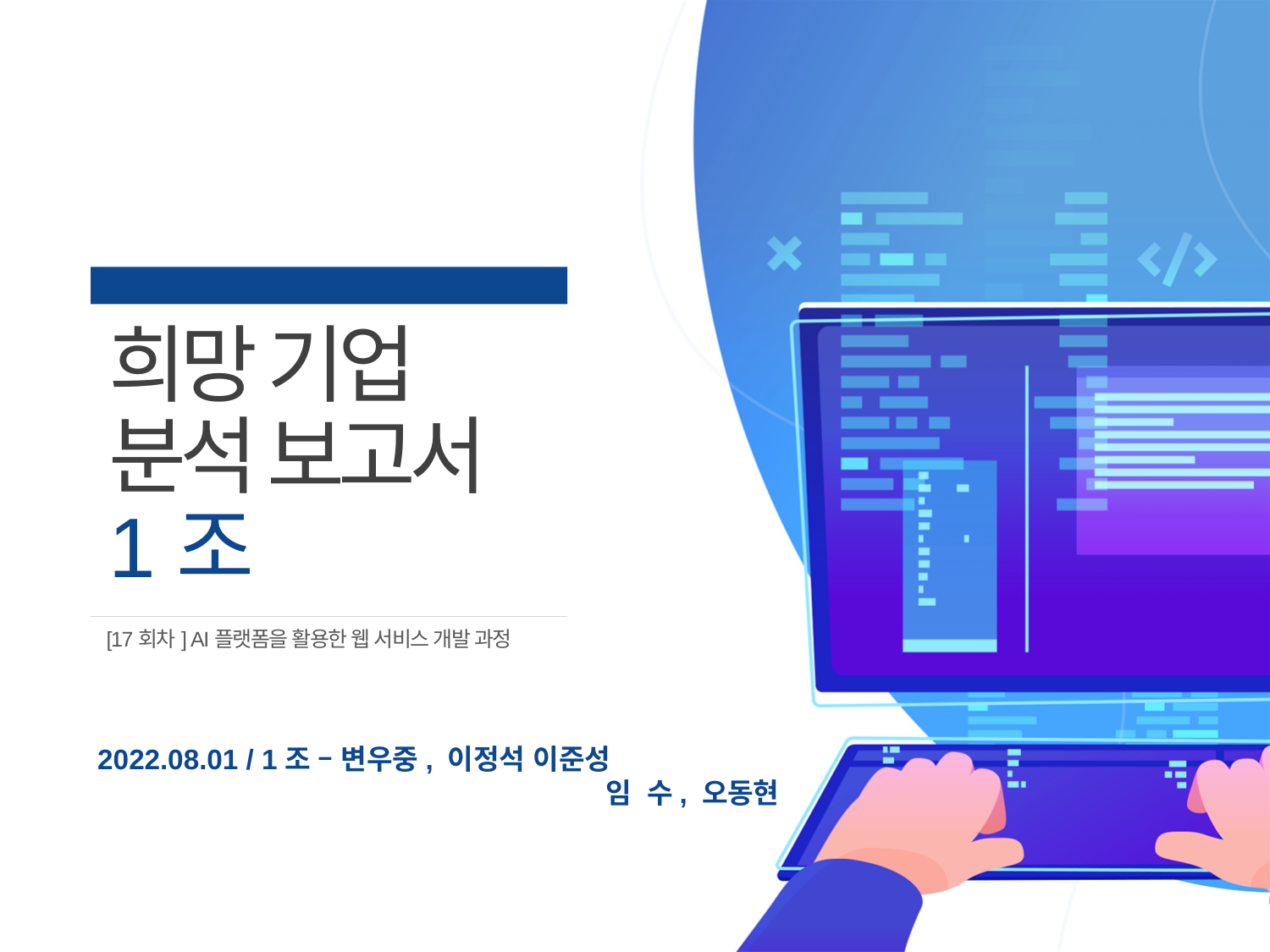

AI 플랫폼을 활용한 웹 서비스 개발 과정 - 파이널
희망 기업
분석 보고서
1조
[17회차] AI플랫폼을 활용한 웹 서비스 개발 과정
2022.08.01 / 1조 – 변우중, 이정석 이준성
				임  수, 오동현